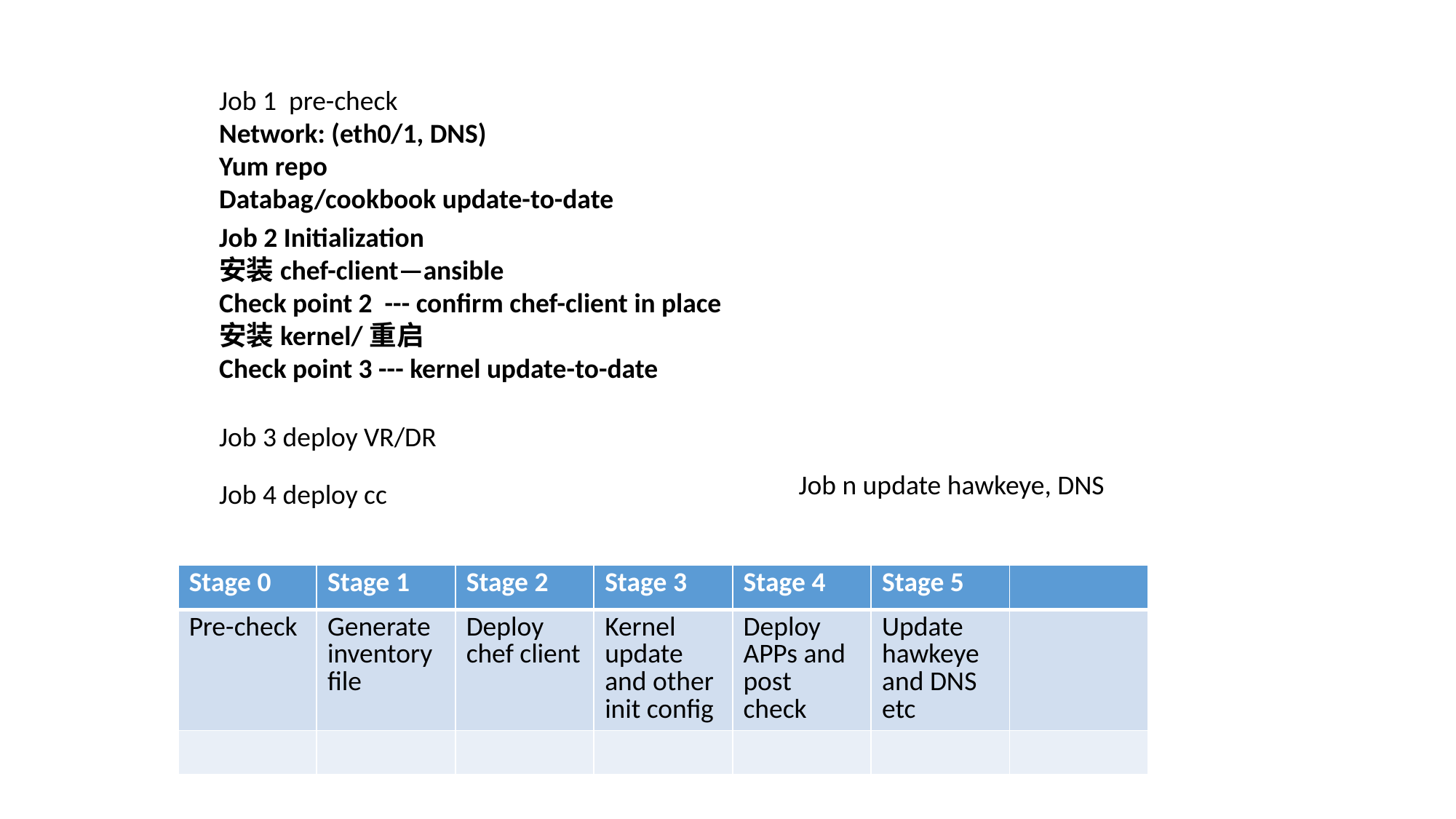

Job 1  pre-check
Network: (eth0/1, DNS)
Yum repo
Databag/cookbook update-to-date
Job 2 Initialization
安装chef-client—ansible
Check point 2  --- confirm chef-client in place
安装kernel/重启
Check point 3 --- kernel update-to-date
Job 3 deploy VR/DR
Job n update hawkeye, DNS
Job 4 deploy cc
| Stage 0 | Stage 1 | Stage 2 | Stage 3 | Stage 4 | Stage 5 |  |
| --- | --- | --- | --- | --- | --- | --- |
| Pre-check | Generate inventory file | Deploy chef client | Kernel update and other init config | Deploy APPs and post check | Update hawkeye and DNS etc |  |
|  |  |  |  |  |  |  |